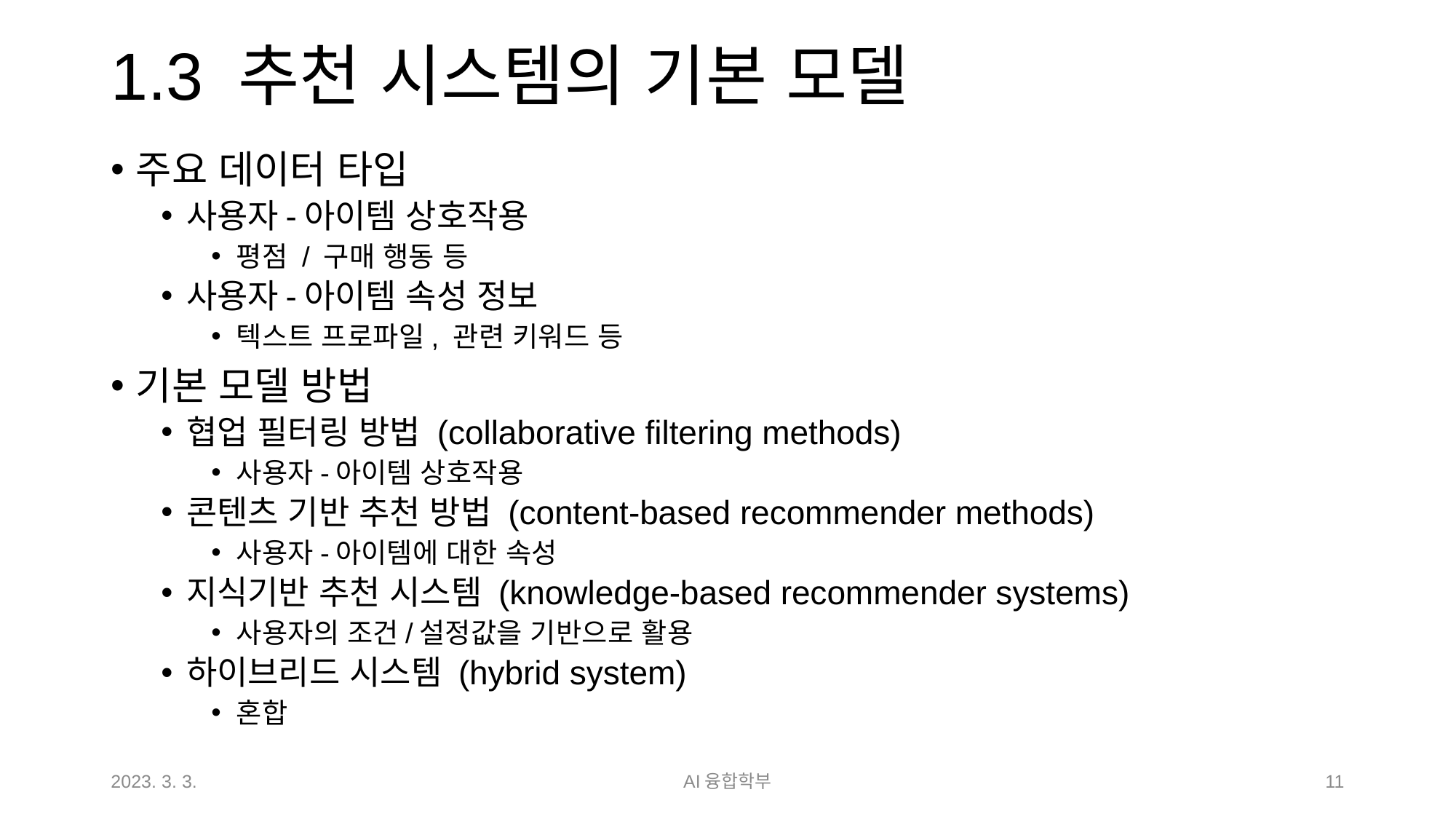

# 1.3 추천 시스템의 기본 모델
주요 데이터 타입
사용자-아이템 상호작용
평점 / 구매 행동 등
사용자-아이템 속성 정보
텍스트 프로파일, 관련 키워드 등
기본 모델 방법
협업 필터링 방법 (collaborative filtering methods)
사용자-아이템 상호작용
콘텐츠 기반 추천 방법 (content-based recommender methods)
사용자-아이템에 대한 속성
지식기반 추천 시스템 (knowledge-based recommender systems)
사용자의 조건/설정값을 기반으로 활용
하이브리드 시스템 (hybrid system)
혼합
2023. 3. 3.
AI융합학부
11